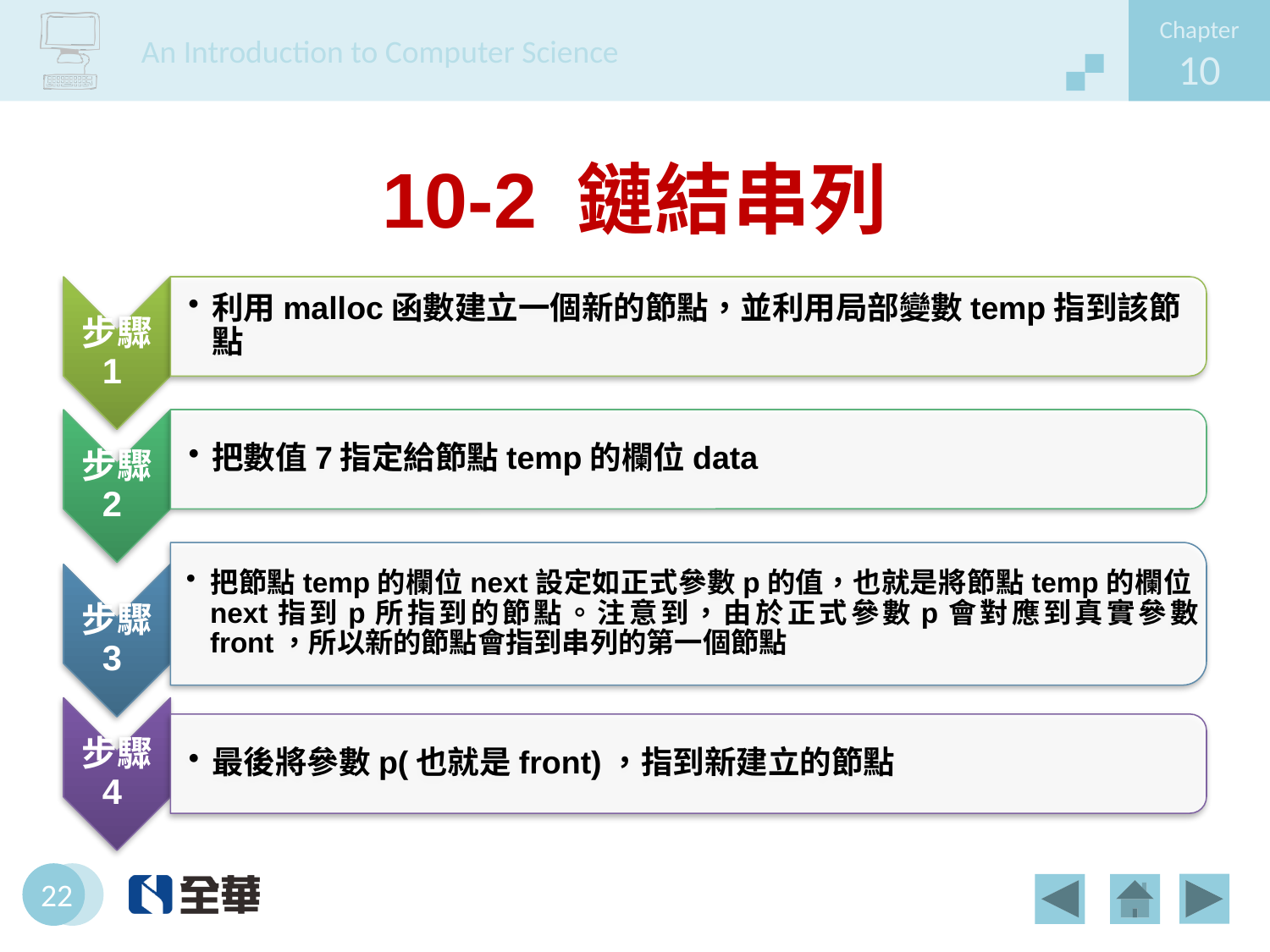

# 10-2 鏈結串列
步驟 1
利用malloc函數建立一個新的節點，並利用局部變數temp指到該節點
步驟 2
把數值7指定給節點temp的欄位data
步驟 3
把節點temp的欄位next設定如正式參數p的值，也就是將節點temp的欄位next指到p所指到的節點。注意到，由於正式參數p會對應到真實參數 front，所以新的節點會指到串列的第一個節點
步驟 4
最後將參數p(也就是front)，指到新建立的節點